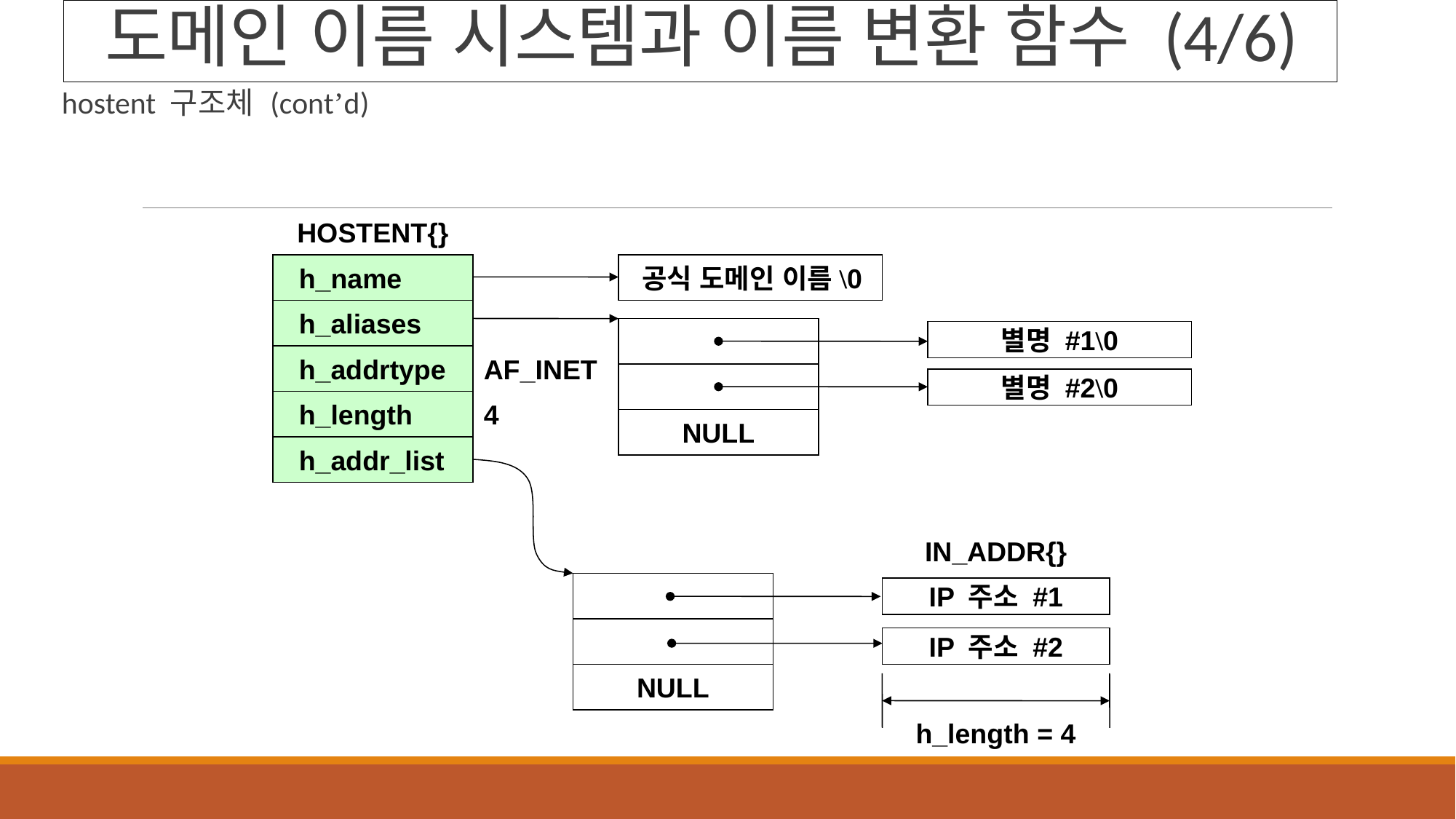

# 도메인 이름 시스템과 이름 변환 함수 (4/6)
hostent 구조체 (cont’d)
HOSTENT{}
  h_name
 공식 도메인 이름\0

  h_aliases

별명 #1\0

  h_addrtype
AF_INET

별명 #2\0

  h_length
4
NULL
  h_addr_list

IN_ADDR{}

IP 주소 #1

IP 주소 #2

NULL

h_length = 4